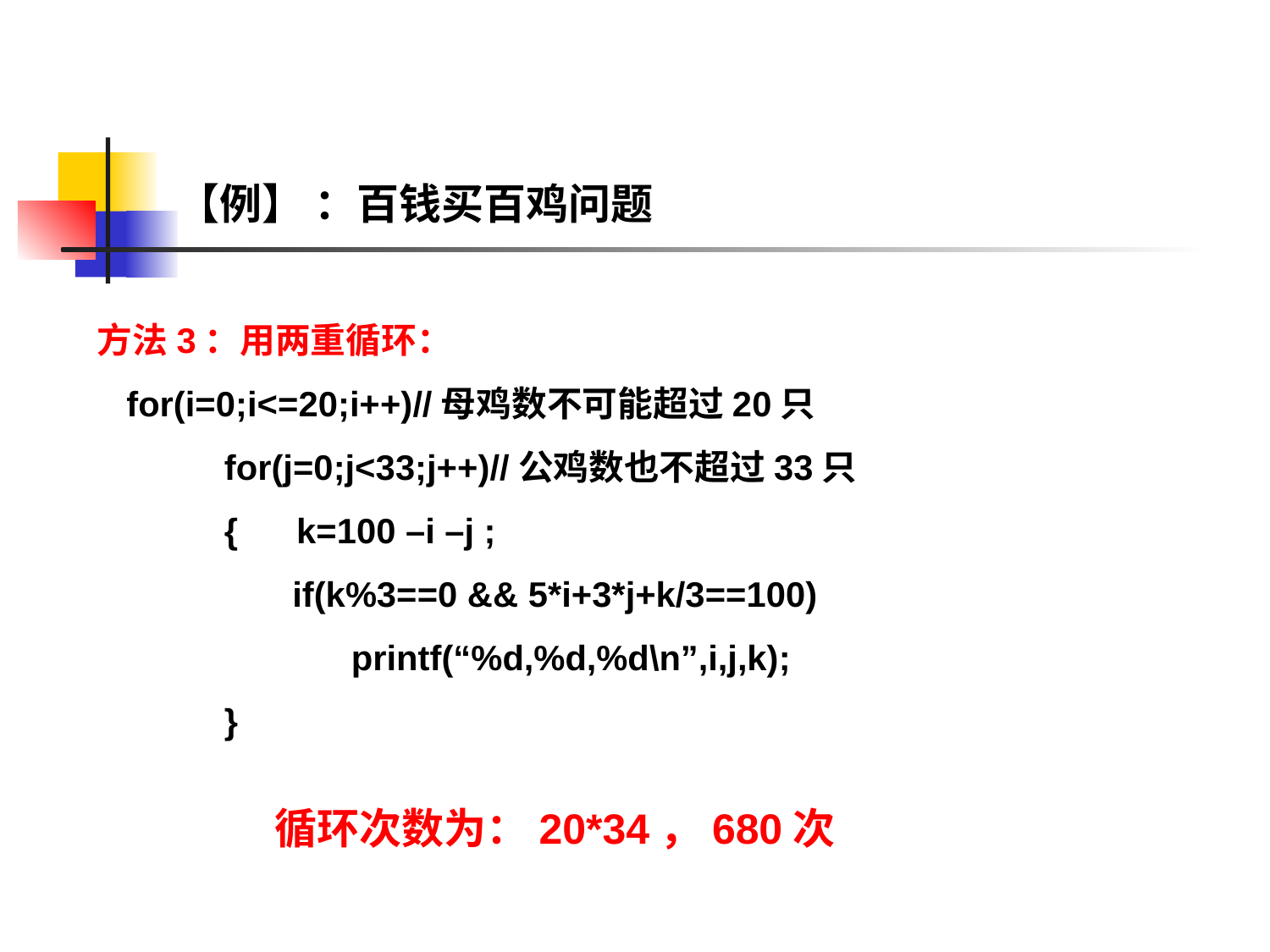

# 【例】 ：百钱买百鸡问题
方法3：用两重循环：
   for(i=0;i<=20;i++)//母鸡数不可能超过20只
	for(j=0;j<33;j++)//公鸡数也不超过33只
	{      k=100 –i –j ;
	       if(k%3==0 && 5*i+3*j+k/3==100)
		printf(“%d,%d,%d\n”,i,j,k);
	}
循环次数为：20*34，680次